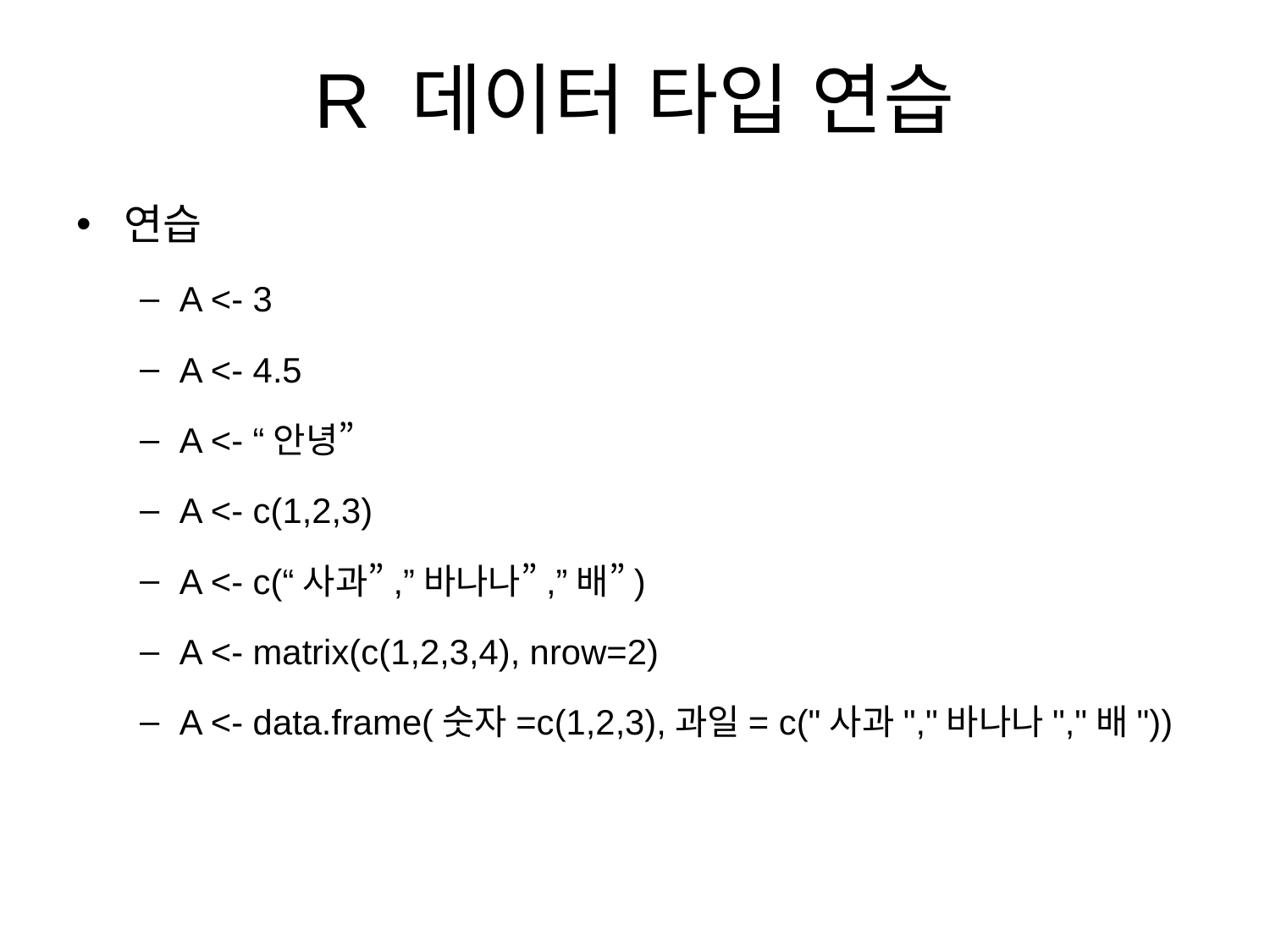

# R 데이터 타입 연습
연습
A <- 3
A <- 4.5
A <- “안녕”
A <- c(1,2,3)
A <- c(“사과”,”바나나”,”배”)
A <- matrix(c(1,2,3,4), nrow=2)
A <- data.frame(숫자=c(1,2,3),과일= c("사과","바나나","배"))